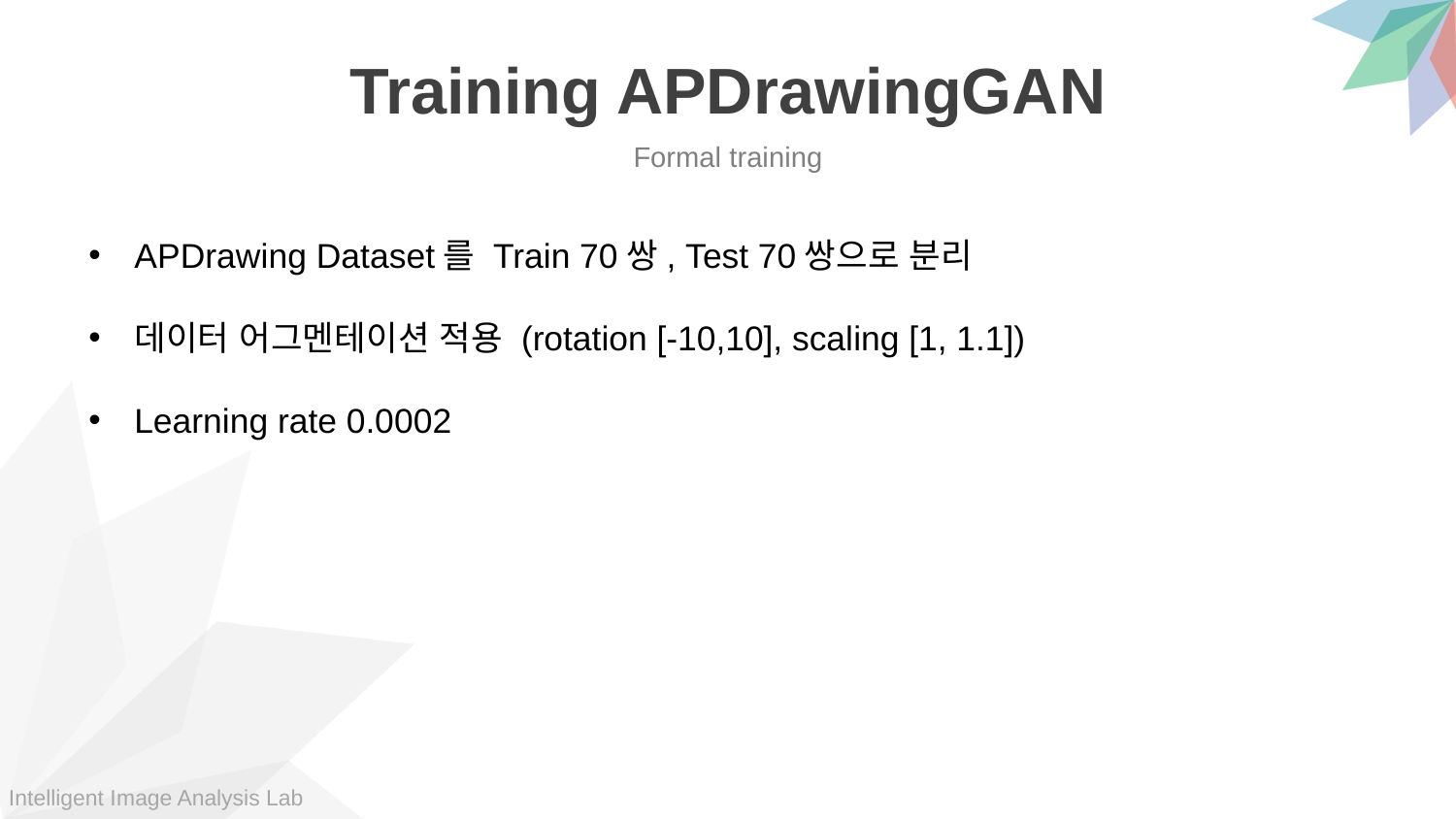

Training APDrawingGAN
Formal training
APDrawing Dataset를 Train 70쌍, Test 70쌍으로 분리
데이터 어그멘테이션 적용 (rotation [-10,10], scaling [1, 1.1])
Learning rate 0.0002